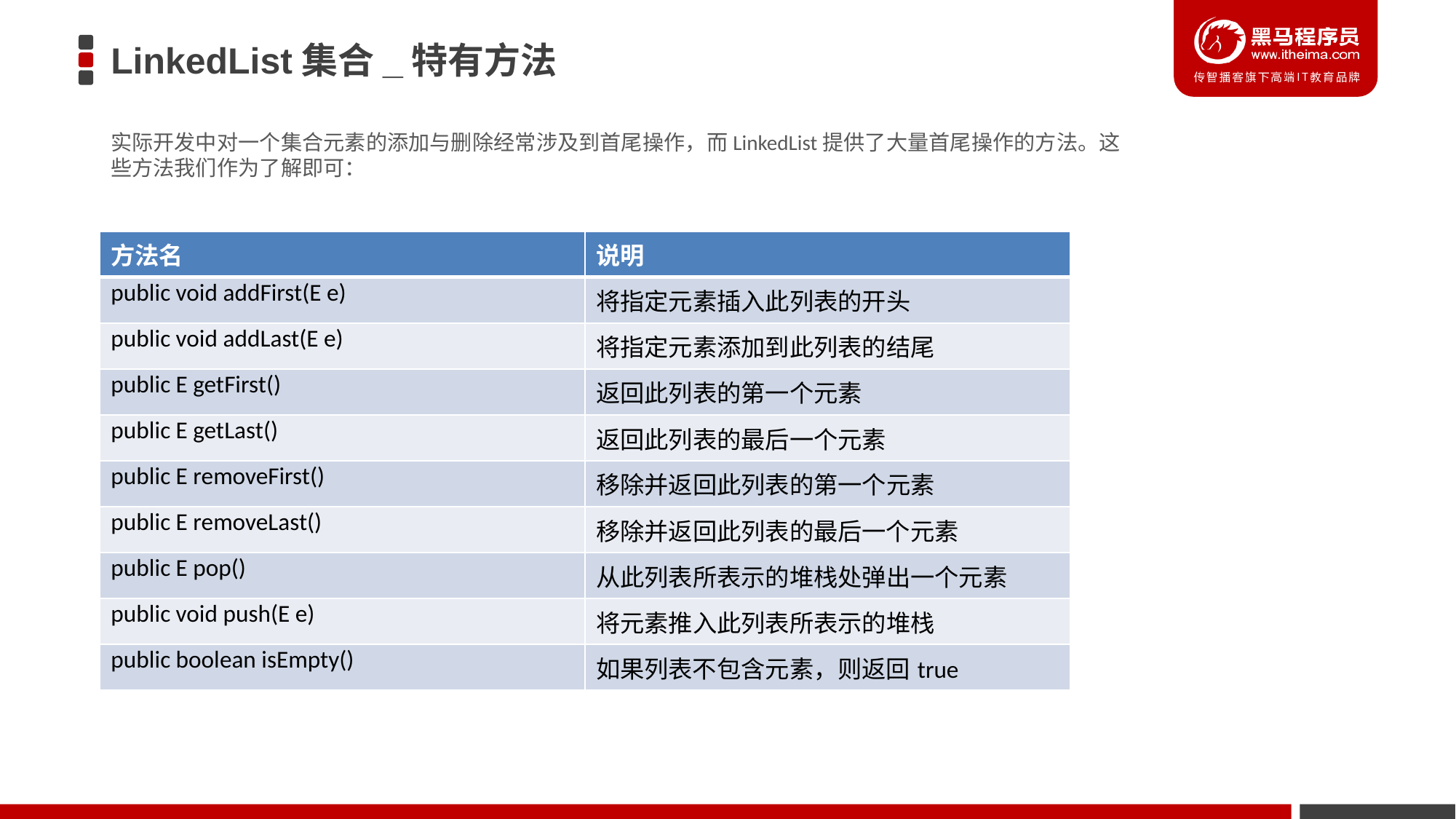

# LinkedList集合_特有方法
实际开发中对一个集合元素的添加与删除经常涉及到首尾操作，而LinkedList提供了大量首尾操作的方法。这些方法我们作为了解即可：

| 方法名 | 说明 |
| --- | --- |
| public void addFirst(E e) | 将指定元素插入此列表的开头 |
| public void addLast(E e) | 将指定元素添加到此列表的结尾 |
| public E getFirst() | 返回此列表的第一个元素 |
| public E getLast() | 返回此列表的最后一个元素 |
| public E removeFirst() | 移除并返回此列表的第一个元素 |
| public E removeLast() | 移除并返回此列表的最后一个元素 |
| public E pop() | 从此列表所表示的堆栈处弹出一个元素 |
| public void push(E e) | 将元素推入此列表所表示的堆栈 |
| public boolean isEmpty() | 如果列表不包含元素，则返回true |